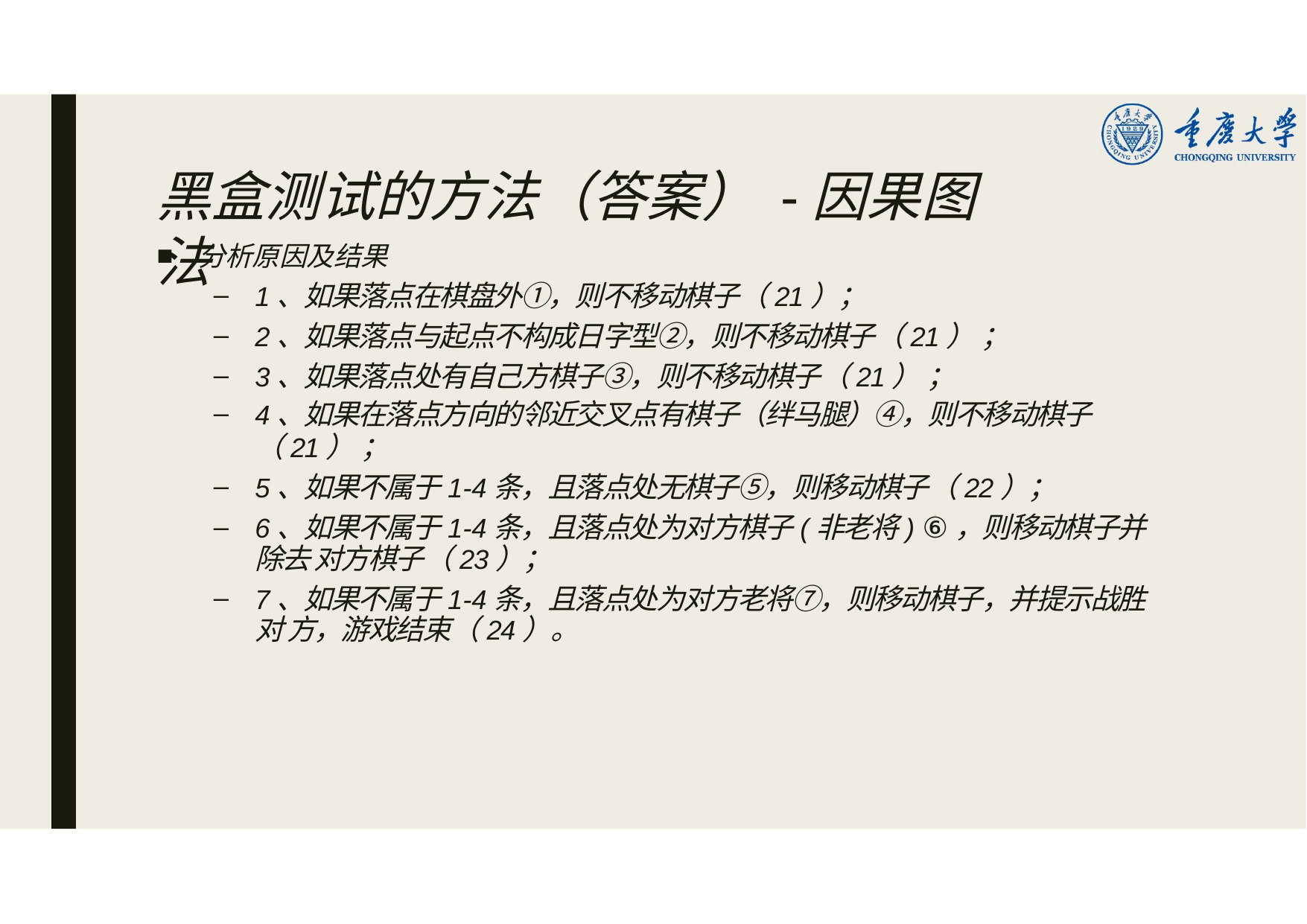

# 黑盒测试的方法（答案） -因果图法
分析原因及结果
1、如果落点在棋盘外①，则不移动棋子（21）；
2、如果落点与起点不构成日字型②，则不移动棋子（21） ；
3、如果落点处有自己方棋子③，则不移动棋子（21） ；
4、如果在落点方向的邻近交叉点有棋子（绊马腿）④，则不移动棋子
（21） ；
5、如果不属于1-4条，且落点处无棋子⑤，则移动棋子（22）；
6、如果不属于1-4条，且落点处为对方棋子(非老将) ⑥，则移动棋子并除去 对方棋子（23）；
7、如果不属于1-4条，且落点处为对方老将⑦，则移动棋子，并提示战胜对 方，游戏结束（24）。